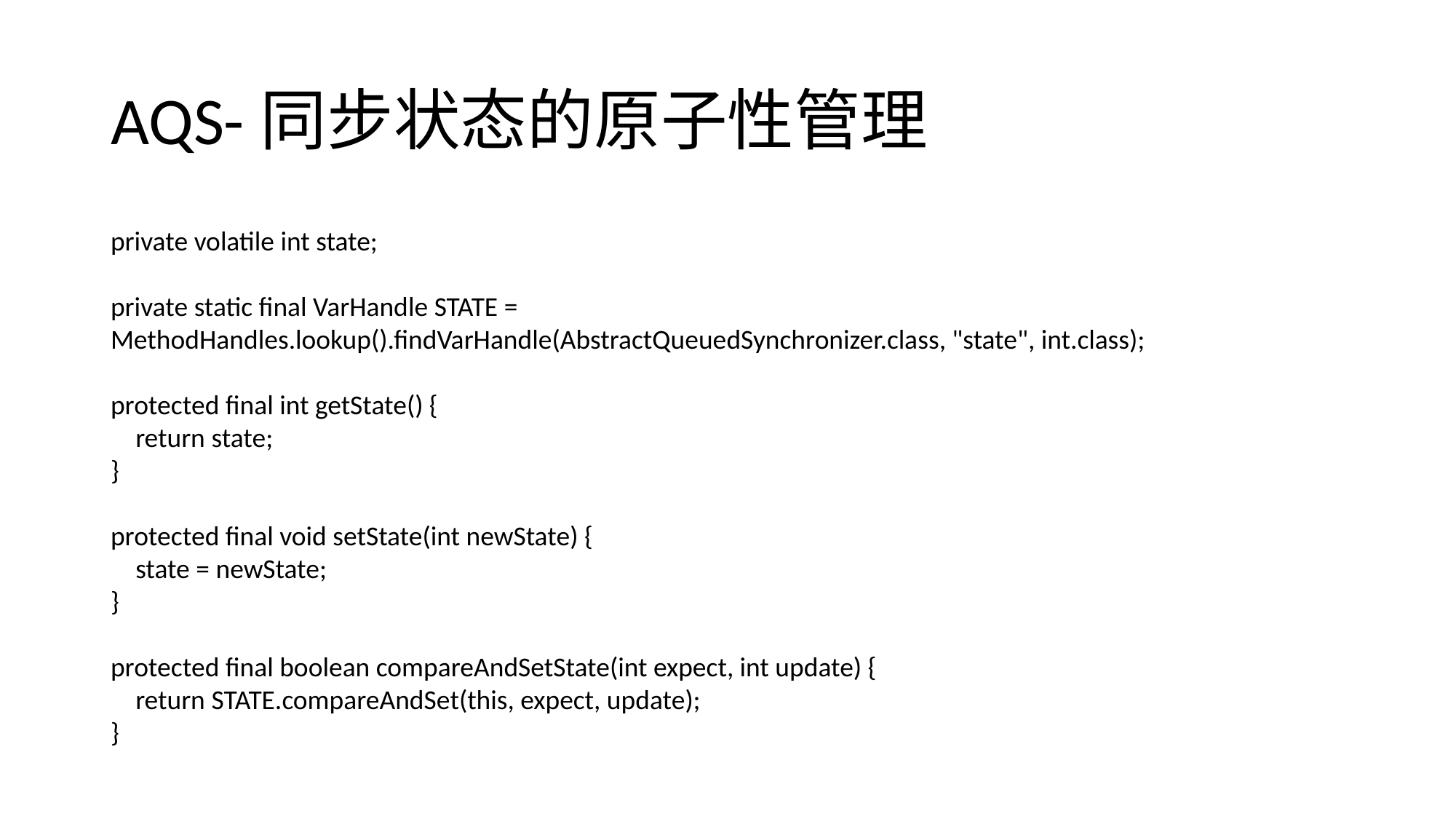

# AQS-同步状态的原子性管理
private volatile int state;

private static final VarHandle STATE = MethodHandles.lookup().findVarHandle(AbstractQueuedSynchronizer.class, "state", int.class);

protected final int getState() {
    return state;
}

protected final void setState(int newState) {
    state = newState;
}

protected final boolean compareAndSetState(int expect, int update) {
    return STATE.compareAndSet(this, expect, update);
}